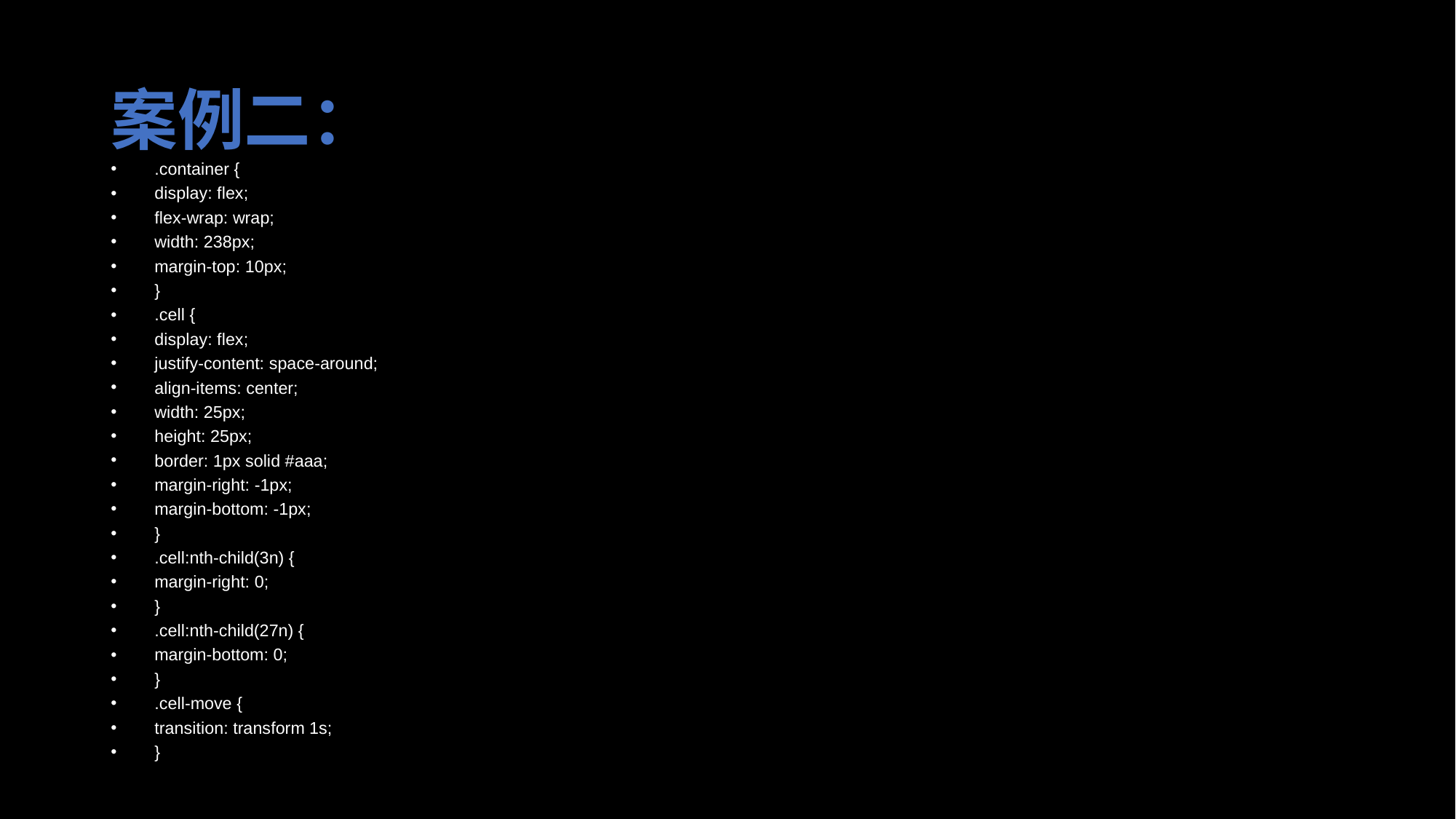

# 案例二：
.container {
display: flex;
flex-wrap: wrap;
width: 238px;
margin-top: 10px;
}
.cell {
display: flex;
justify-content: space-around;
align-items: center;
width: 25px;
height: 25px;
border: 1px solid #aaa;
margin-right: -1px;
margin-bottom: -1px;
}
.cell:nth-child(3n) {
margin-right: 0;
}
.cell:nth-child(27n) {
margin-bottom: 0;
}
.cell-move {
transition: transform 1s;
}